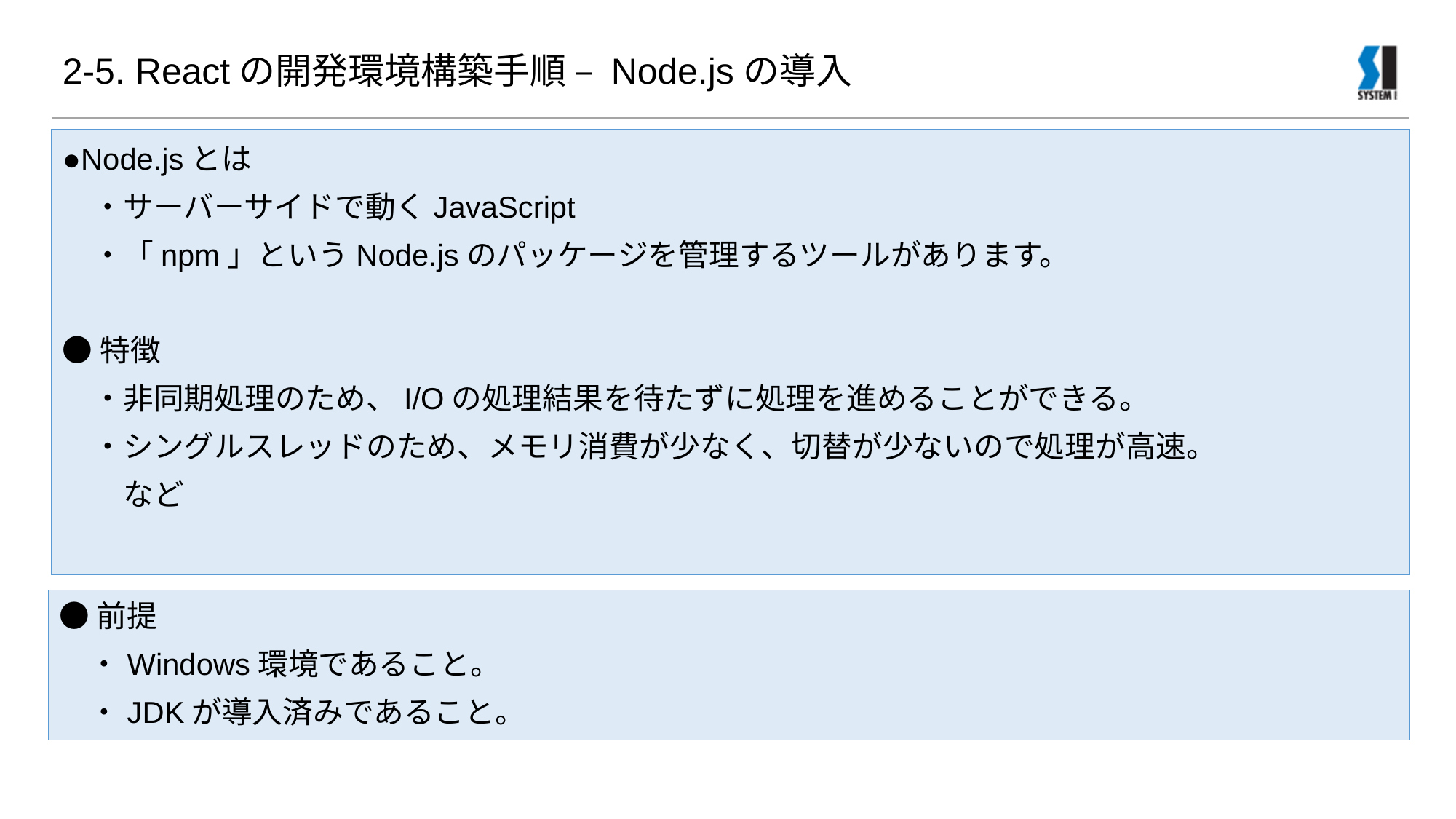

# 2-5. Reactの開発環境構築手順 – Node.jsの導入
●Node.jsとは
　・サーバーサイドで動くJavaScript
　・「npm」というNode.jsのパッケージを管理するツールがあります。

●特徴
　・非同期処理のため、I/Oの処理結果を待たずに処理を進めることができる。
　・シングルスレッドのため、メモリ消費が少なく、切替が少ないので処理が高速。
　　など

●前提
　・Windows環境であること。
　・JDKが導入済みであること。